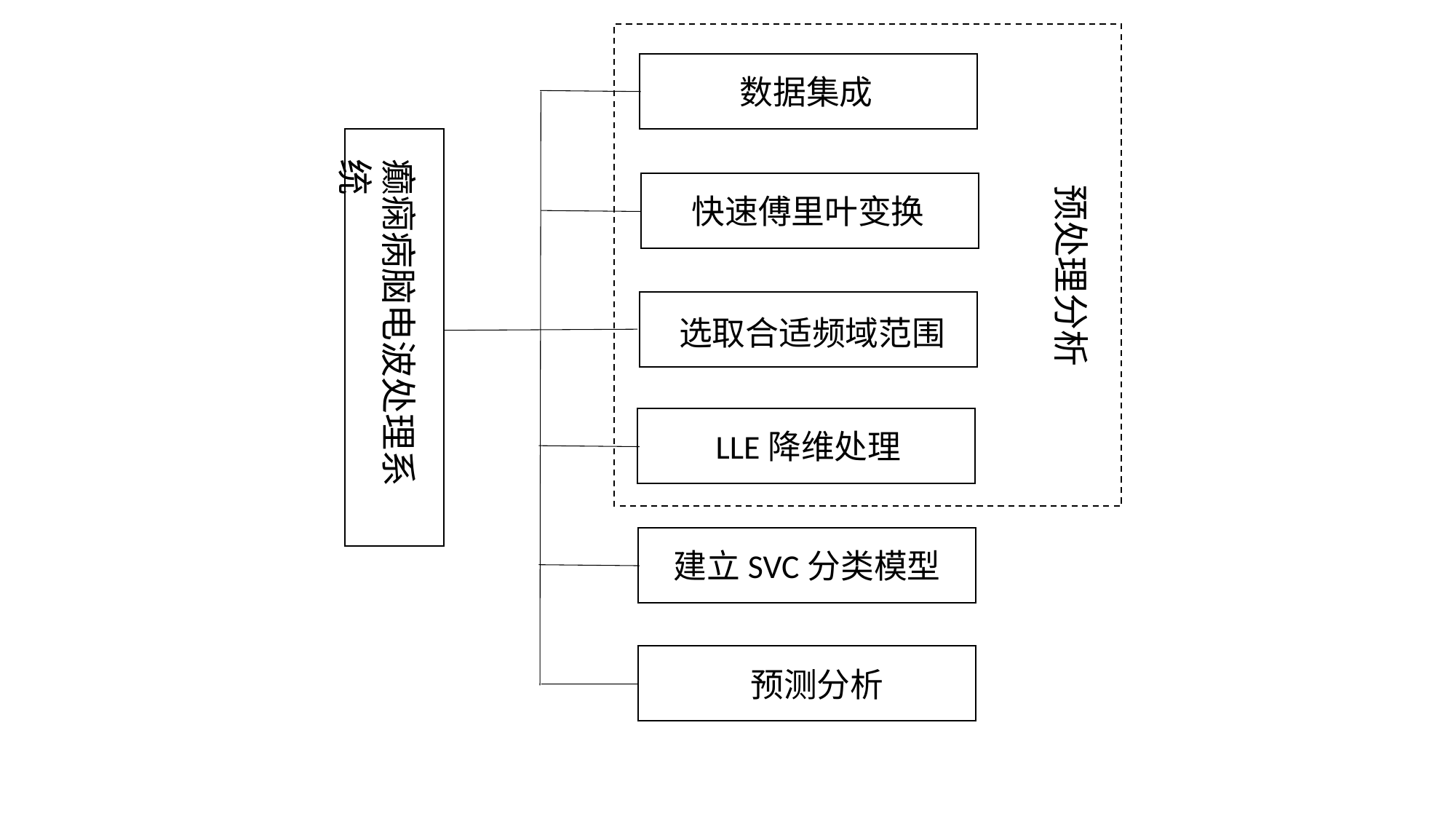

数据集成

癫痫病脑电波处理系统

快速傅里叶变换
预处理分析

选取合适频域范围

LLE降维处理

建立SVC分类模型

预测分析